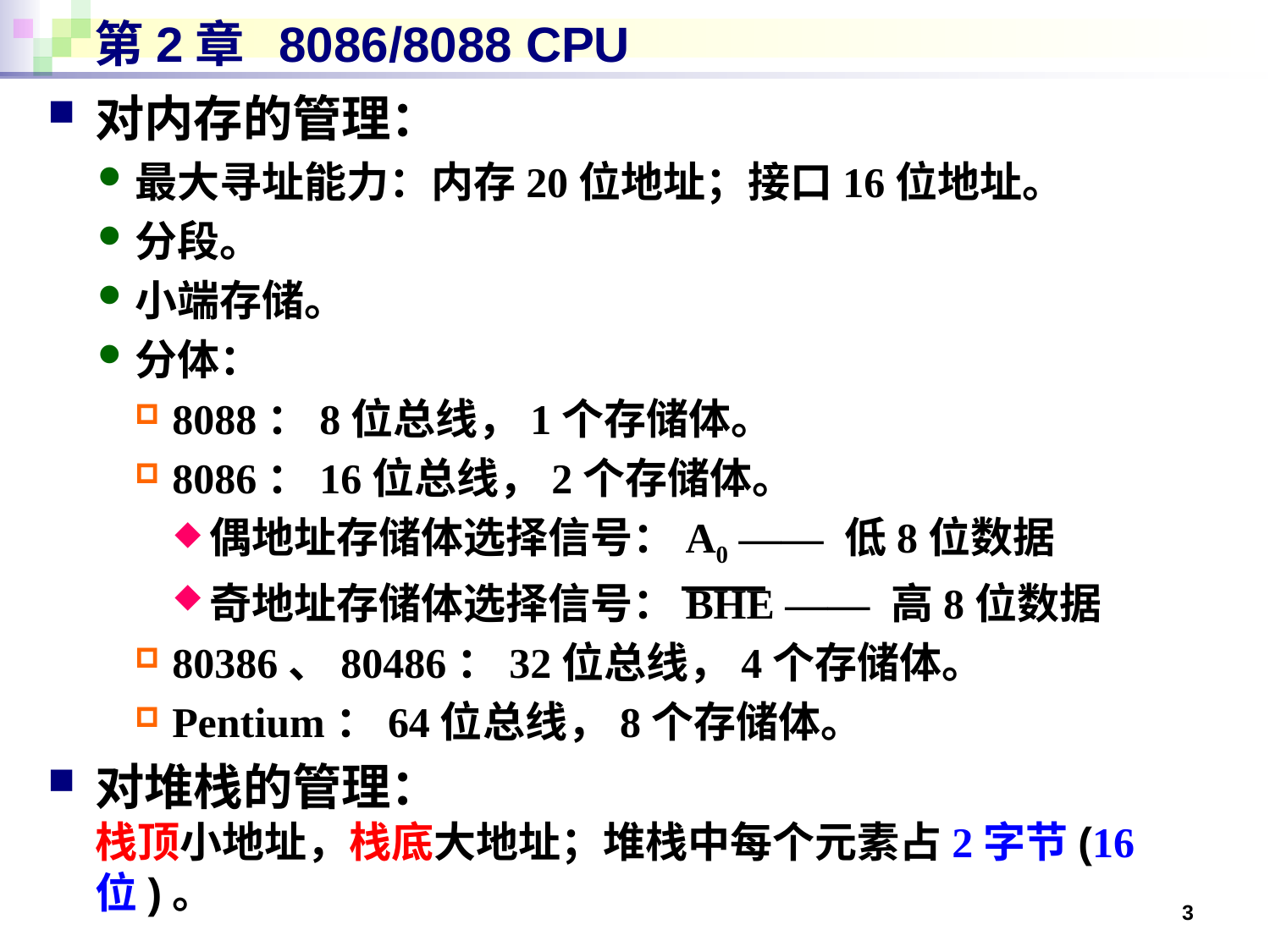

# 第2章  8086/8088 CPU
对内存的管理：
最大寻址能力：内存20位地址；接口16位地址。
分段。
小端存储。
分体：
8088：8位总线，1个存储体。
8086：16位总线，2个存储体。
偶地址存储体选择信号：A0 —— 低8位数据
奇地址存储体选择信号：BHE —— 高8位数据
80386、80486：32位总线，4个存储体。
Pentium：64位总线，8个存储体。
对堆栈的管理：
栈顶小地址，栈底大地址；堆栈中每个元素占2字节(16位)。
3